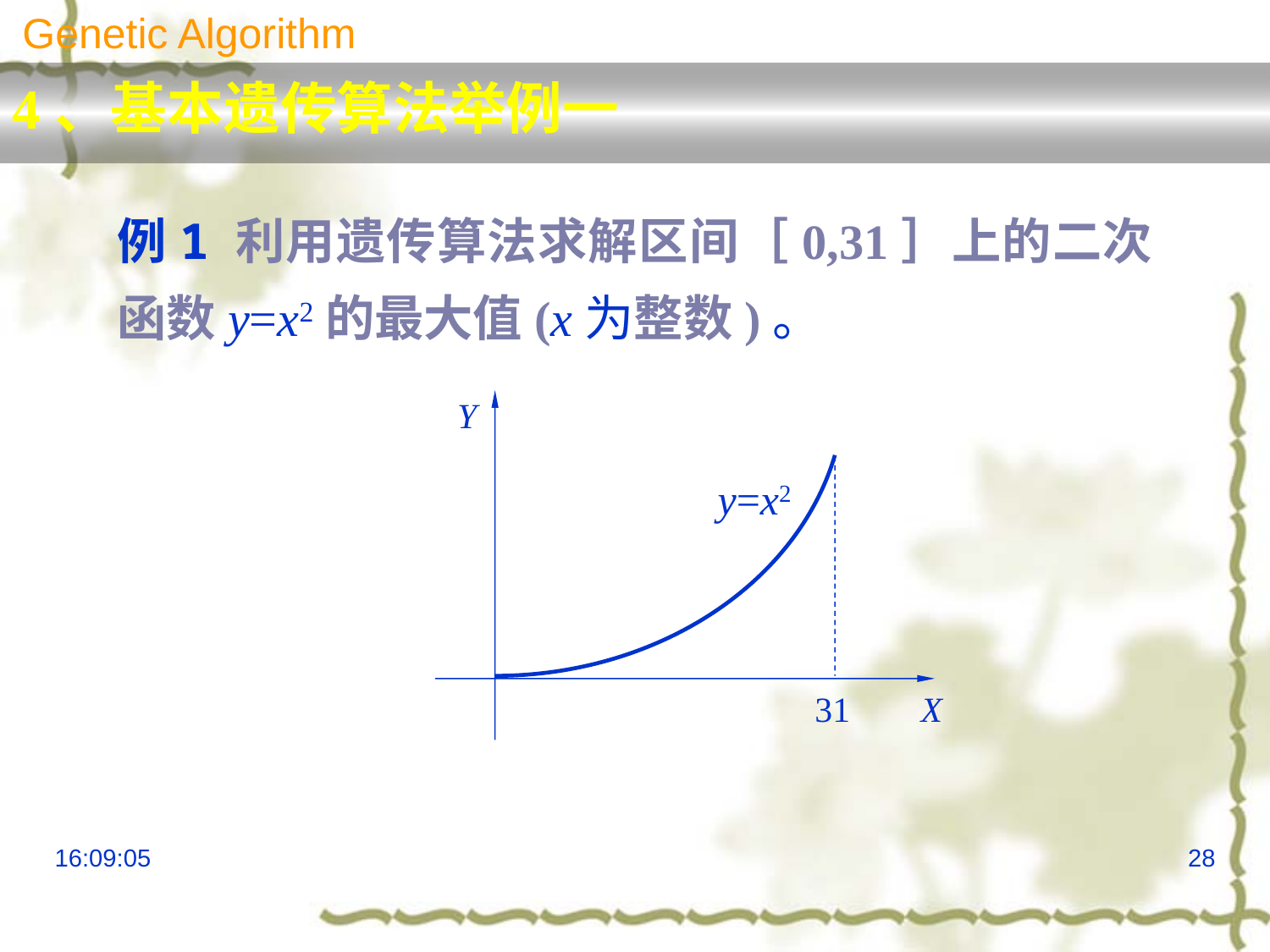

Genetic Algorithm
4、基本遗传算法举例一
例1 利用遗传算法求解区间［0,31］上的二次函数y=x2的最大值(x为整数)。

Y

y=x2

  31        X
16:09:05
28